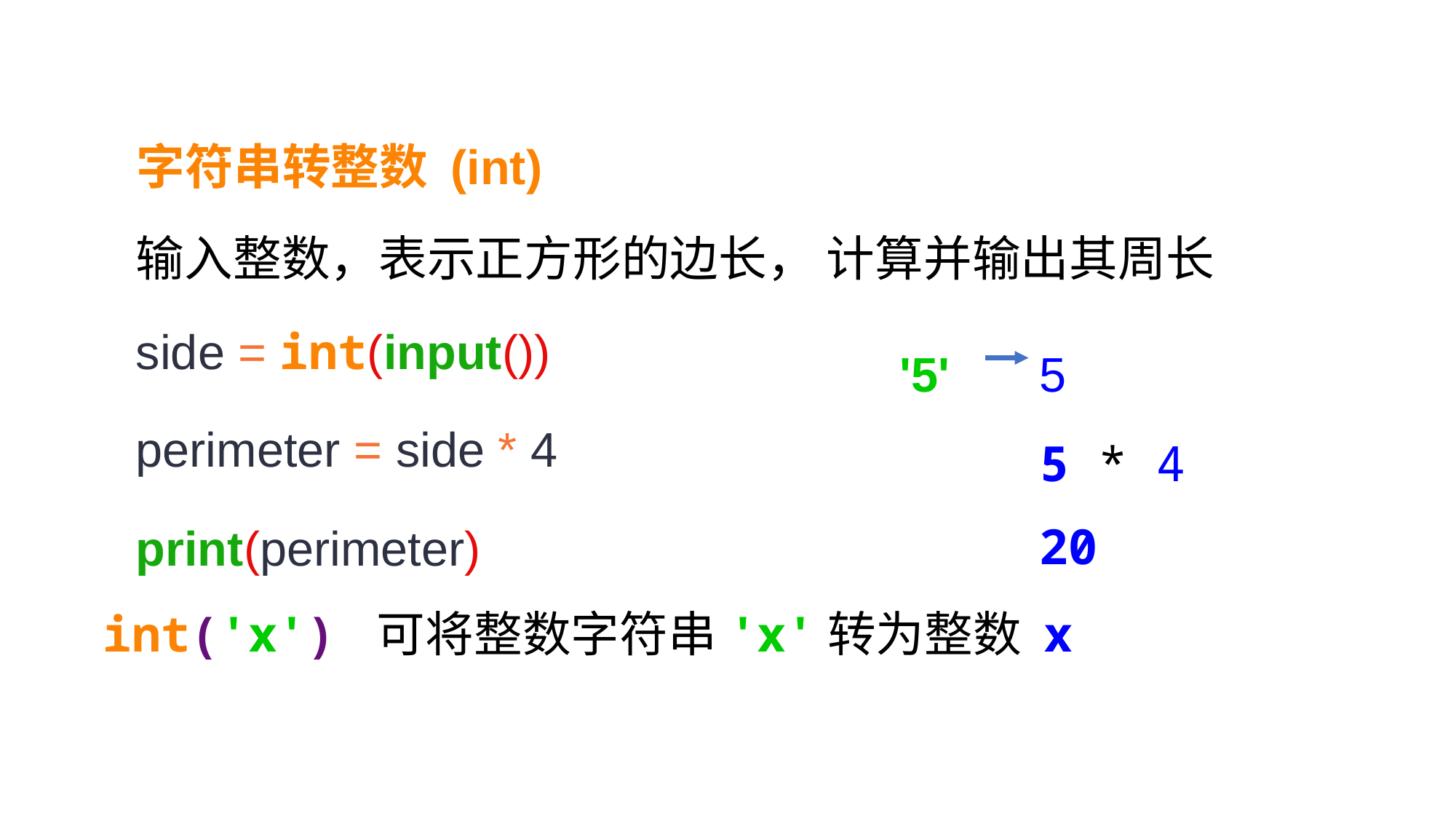

字符串转整数 (int)
输入整数，表示正方形的边长， 计算并输出其周长
side = int(input())
'5'
5
 5 * 4
perimeter = side * 4
20
print(perimeter)
int('x') 可将整数字符串'x'转为整数 x